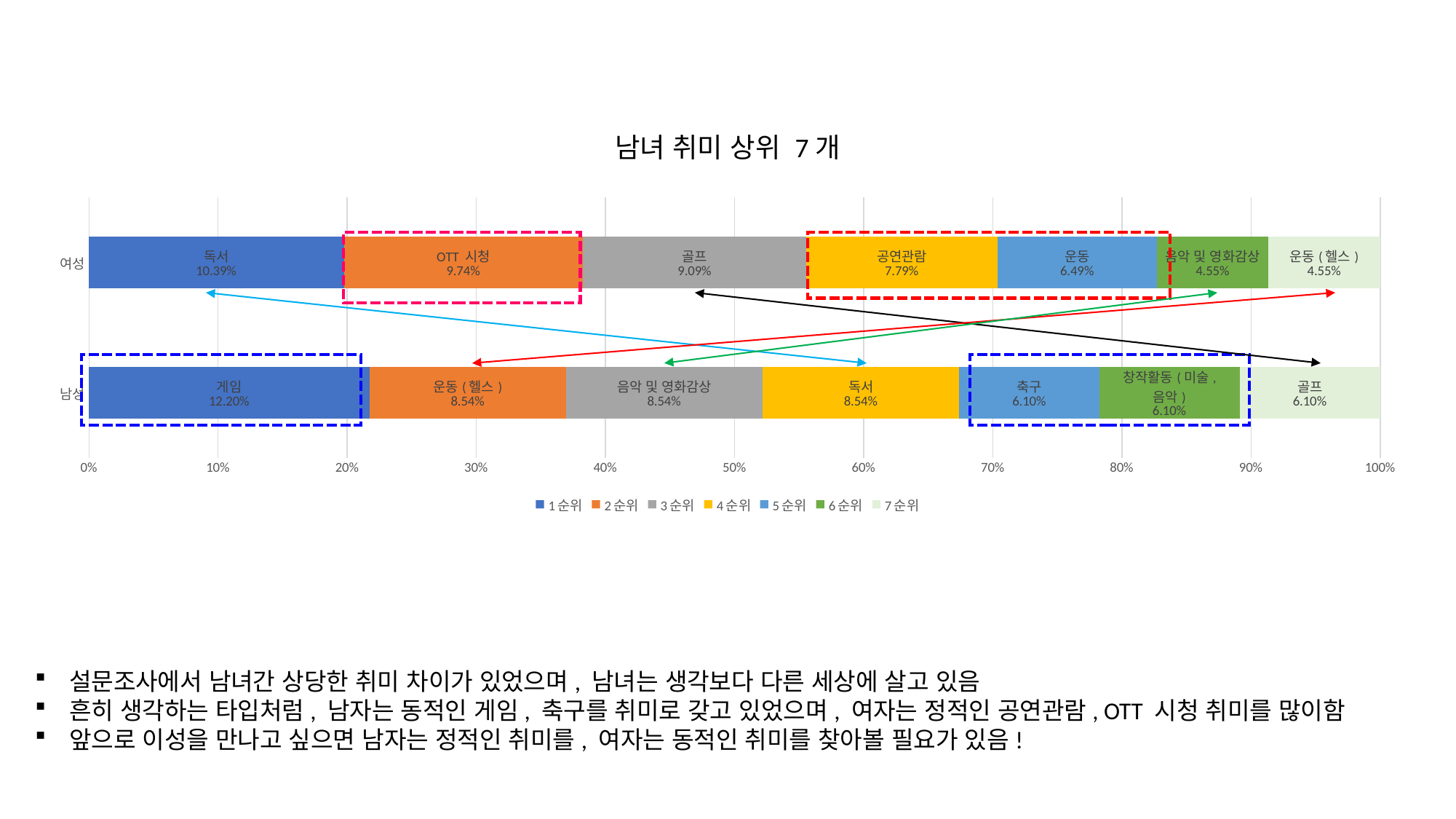

남녀 취미 상위 7개

### Chart

| Category | 1순위 | 2순위 | 3순위 | 4순위 | 5순위 | 6순위 | 7순위 |
|---|---|---|---|---|---|---|---|
| 남성 | 0.12195121951 | 0.08536585366 | 0.08536585366 | 0.08536585366 | 0.06097560976 | 0.06097560976 | 0.06097560976 |
| 여성 | 0.1038961039 | 0.0974025974 | 0.09090909091 | 0.07792207792 | 0.06493506494 | 0.04545454545 | 0.04545454545 |

설문조사에서 남녀간 상당한 취미 차이가 있었으며, 남녀는 생각보다 다른 세상에 살고 있음
흔히 생각하는 타입처럼, 남자는 동적인 게임, 축구를 취미로 갖고 있었으며, 여자는 정적인 공연관람, OTT 시청 취미를 많이함
앞으로 이성을 만나고 싶으면 남자는 정적인 취미를, 여자는 동적인 취미를 찾아볼 필요가 있음!